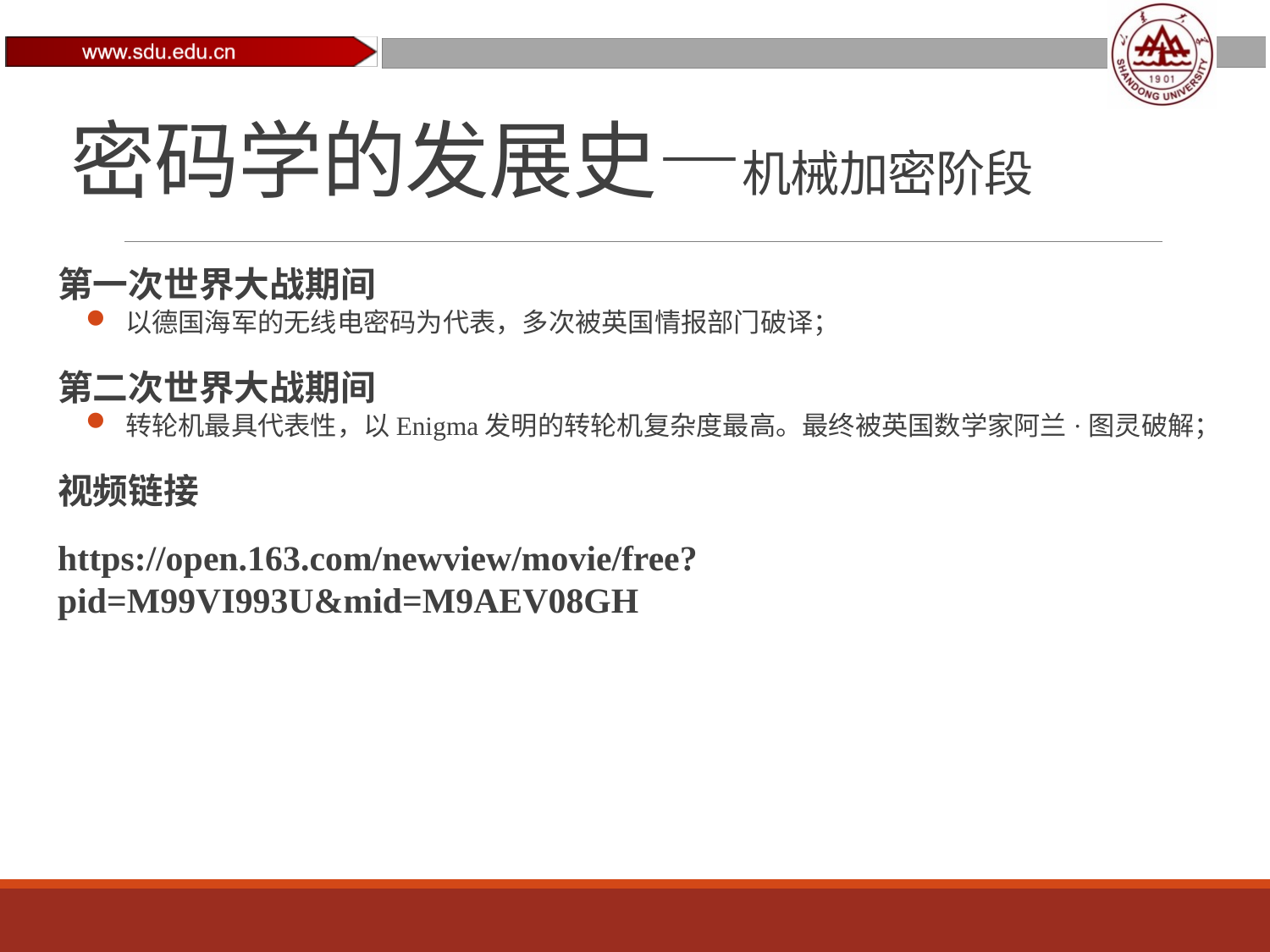

# 密码学的发展史—机械加密阶段
第一次世界大战期间
以德国海军的无线电密码为代表，多次被英国情报部门破译；
第二次世界大战期间
转轮机最具代表性，以Enigma发明的转轮机复杂度最高。最终被英国数学家阿兰·图灵破解；
视频链接
https://open.163.com/newview/movie/free?pid=M99VI993U&mid=M9AEV08GH